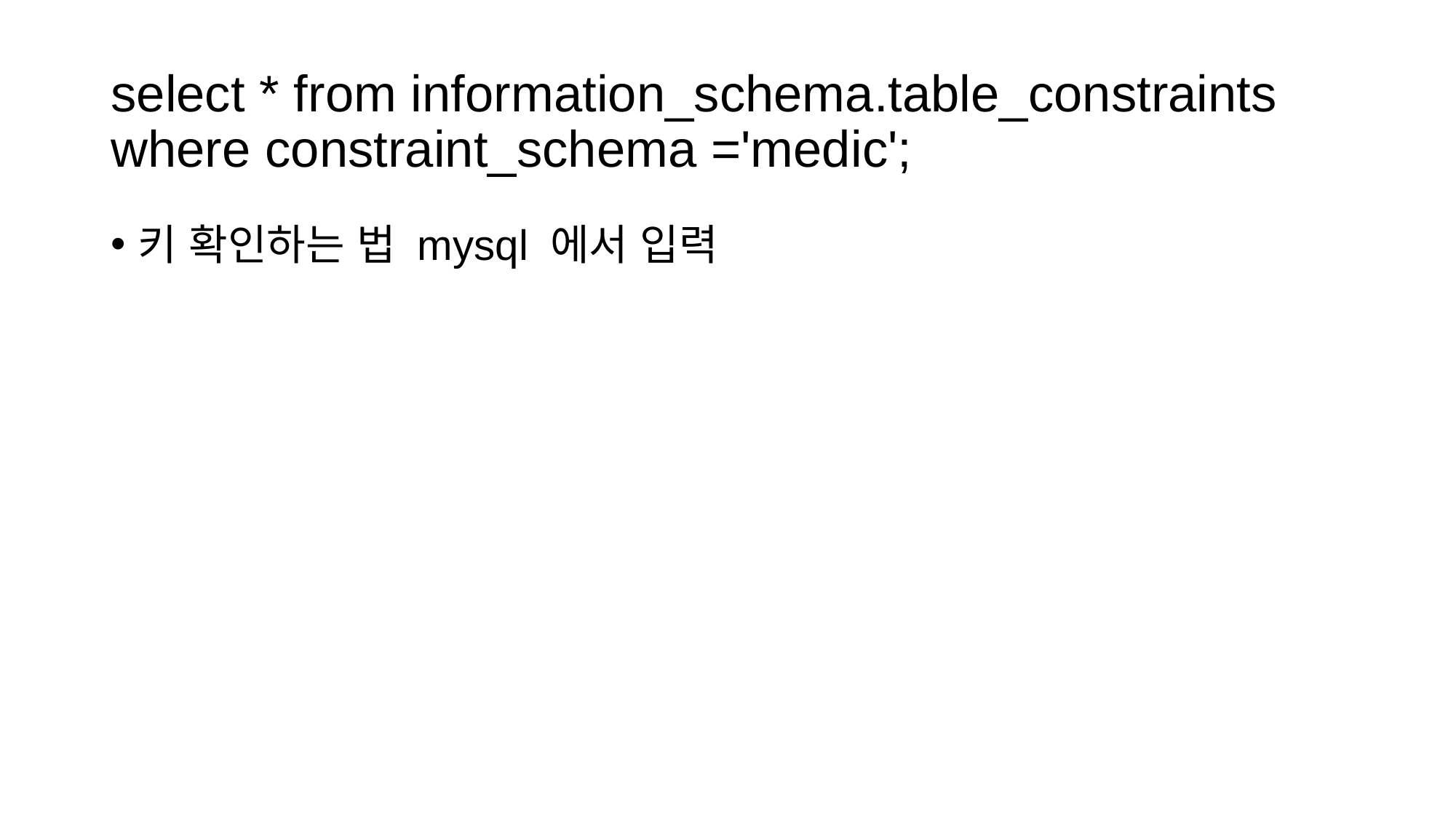

# select * from information_schema.table_constraints where constraint_schema ='medic';
키 확인하는 법 mysql 에서 입력